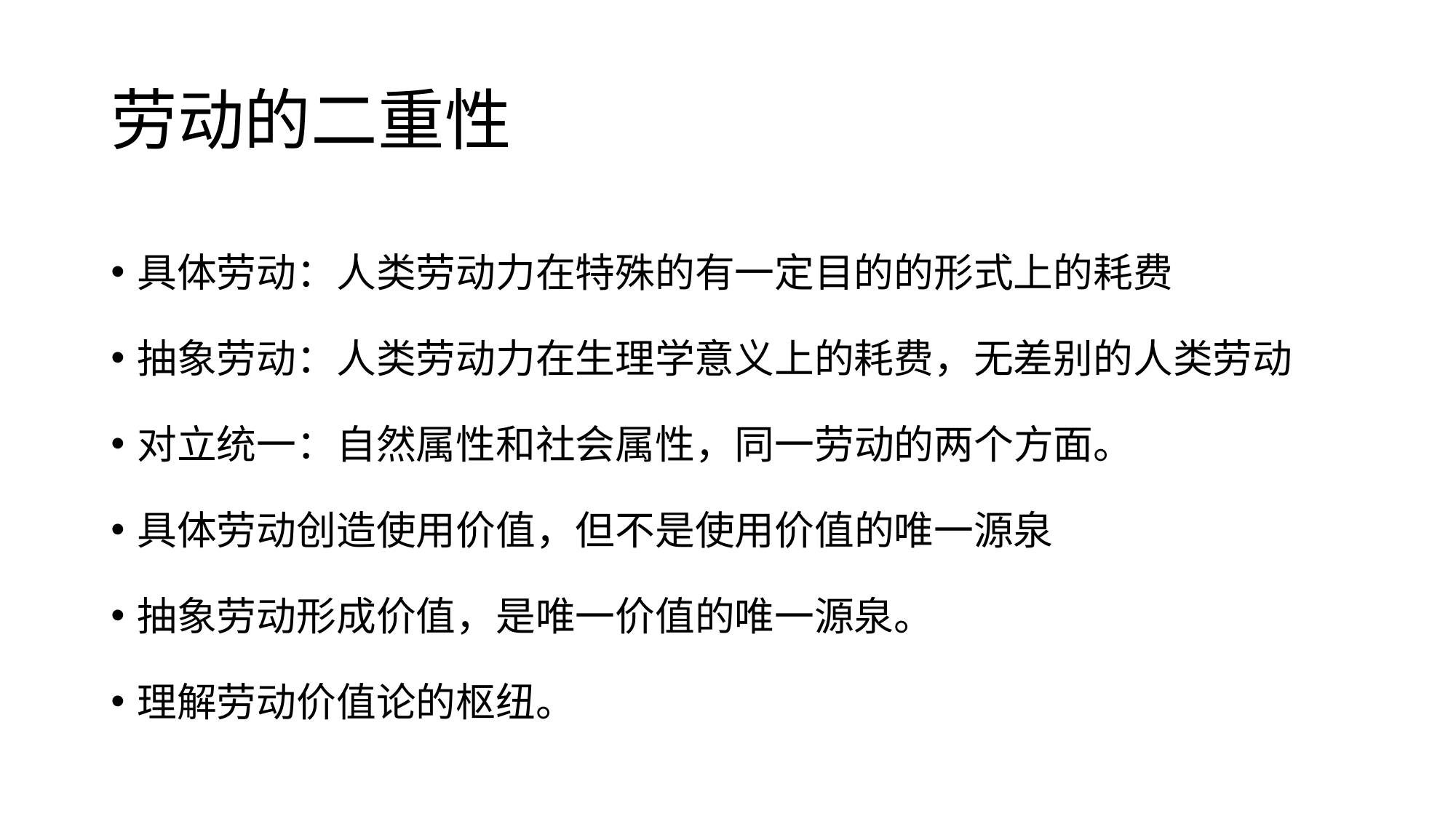

# 劳动的二重性
具体劳动：人类劳动力在特殊的有一定目的的形式上的耗费
抽象劳动：人类劳动力在生理学意义上的耗费，无差别的人类劳动
对立统一：自然属性和社会属性，同一劳动的两个方面。
具体劳动创造使用价值，但不是使用价值的唯一源泉
抽象劳动形成价值，是唯一价值的唯一源泉。
理解劳动价值论的枢纽。